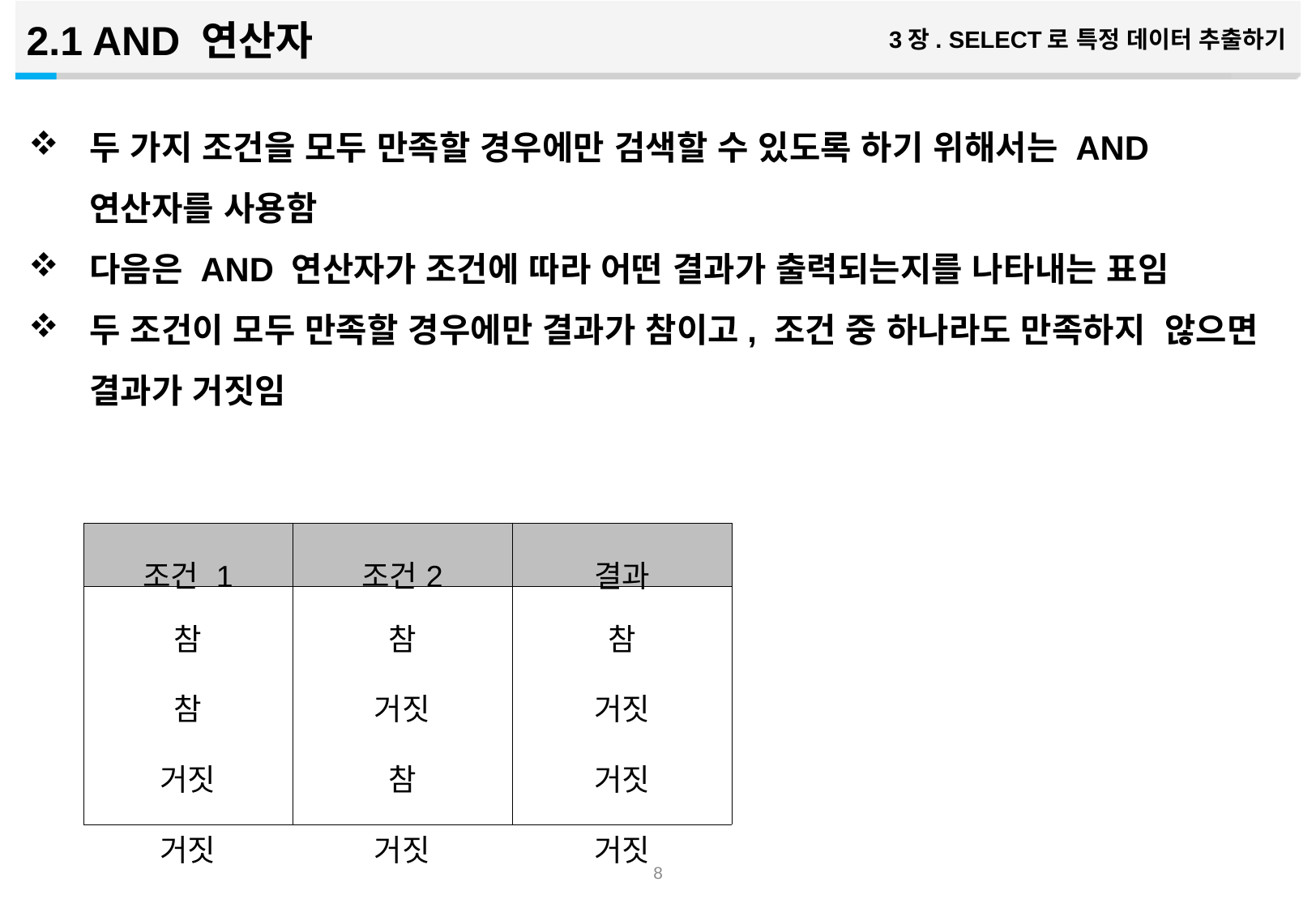

2.1 AND 연산자
3장. SELECT로 특정 데이터 추출하기
두 가지 조건을 모두 만족할 경우에만 검색할 수 있도록 하기 위해서는 AND 연산자를 사용함
다음은 AND 연산자가 조건에 따라 어떤 결과가 출력되는지를 나타내는 표임
두 조건이 모두 만족할 경우에만 결과가 참이고, 조건 중 하나라도 만족하지  않으면 결과가 거짓임
| 조건 1 | 조건2 | 결과 |
| --- | --- | --- |
| 참 참 거짓 거짓 | 참 거짓 참 거짓 | 참 거짓 거짓 거짓 |
8